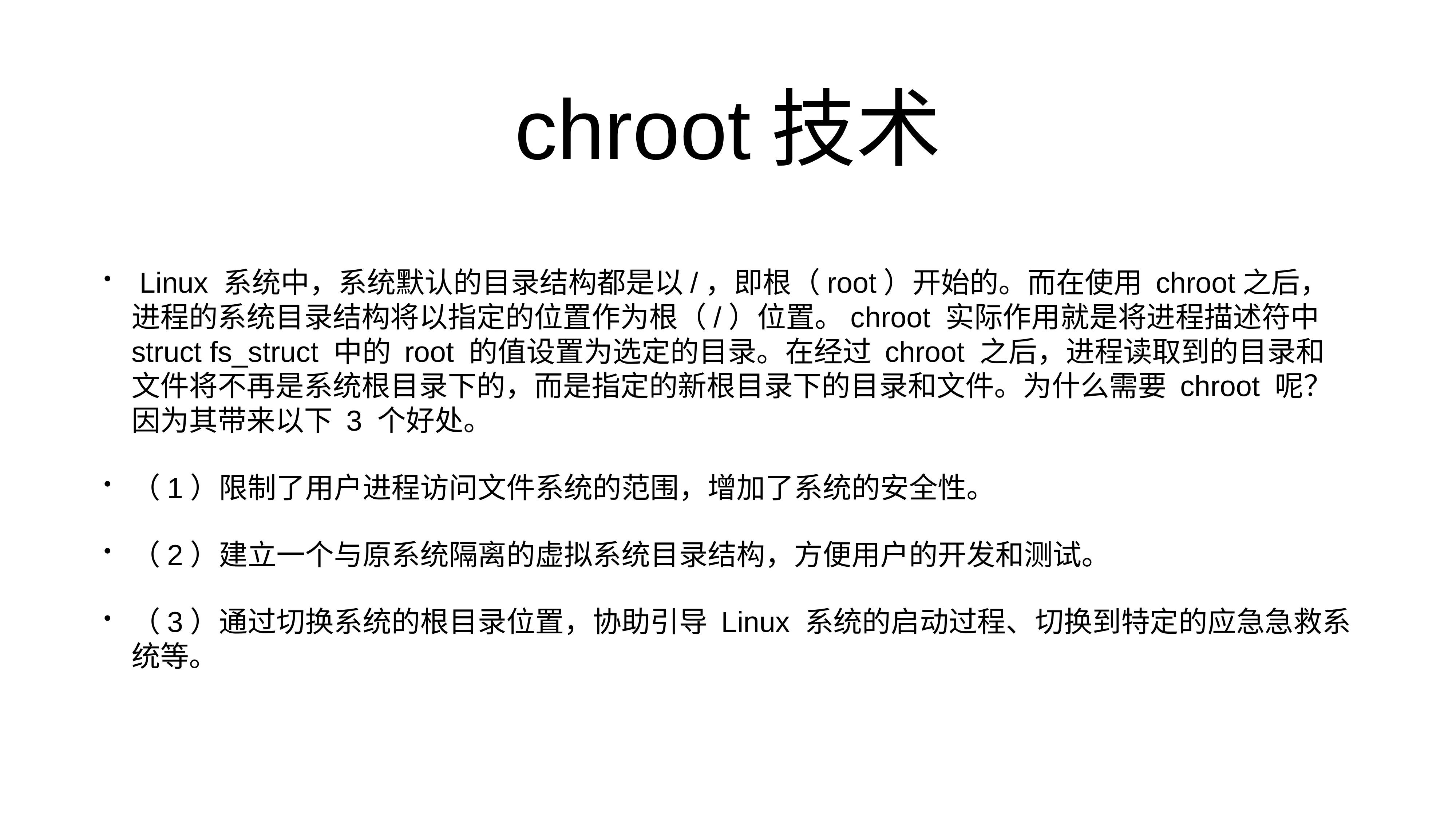

# chroot技术
 Linux 系统中，系统默认的目录结构都是以/，即根（root）开始的。而在使用 chroot之后，进程的系统目录结构将以指定的位置作为根（/）位置。chroot 实际作用就是将进程描述符中 struct fs_struct 中的 root 的值设置为选定的目录。在经过 chroot 之后，进程读取到的目录和文件将不再是系统根目录下的，而是指定的新根目录下的目录和文件。为什么需要 chroot 呢？因为其带来以下 3 个好处。
（1）限制了用户进程访问文件系统的范围，增加了系统的安全性。
（2）建立一个与原系统隔离的虚拟系统目录结构，方便用户的开发和测试。
（3）通过切换系统的根目录位置，协助引导 Linux 系统的启动过程、切换到特定的应急急救系统等。